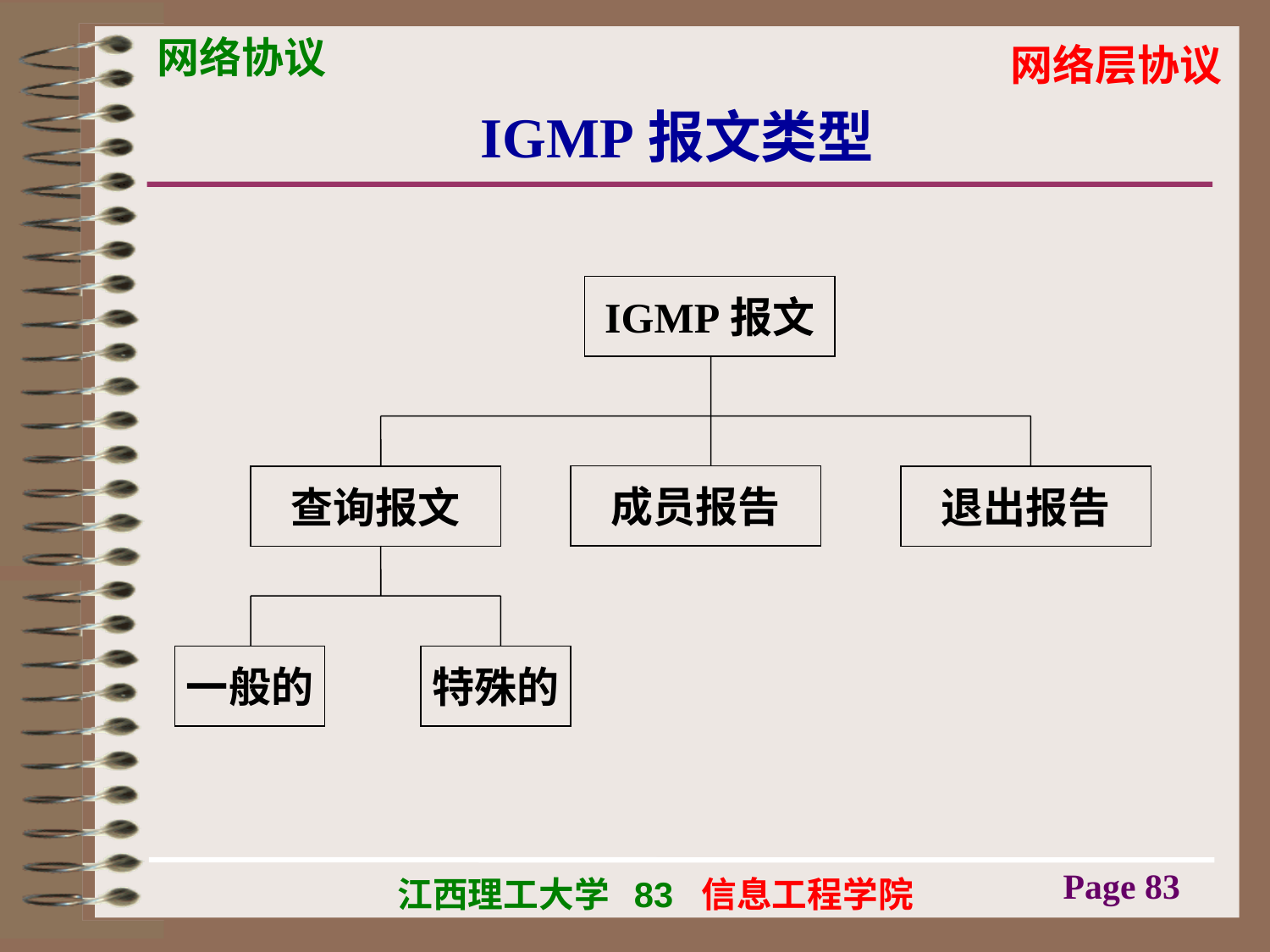

# IGMP报文类型
IGMP报文

成员报告
查询报文
退出报告

一般的
特殊的
Page 83